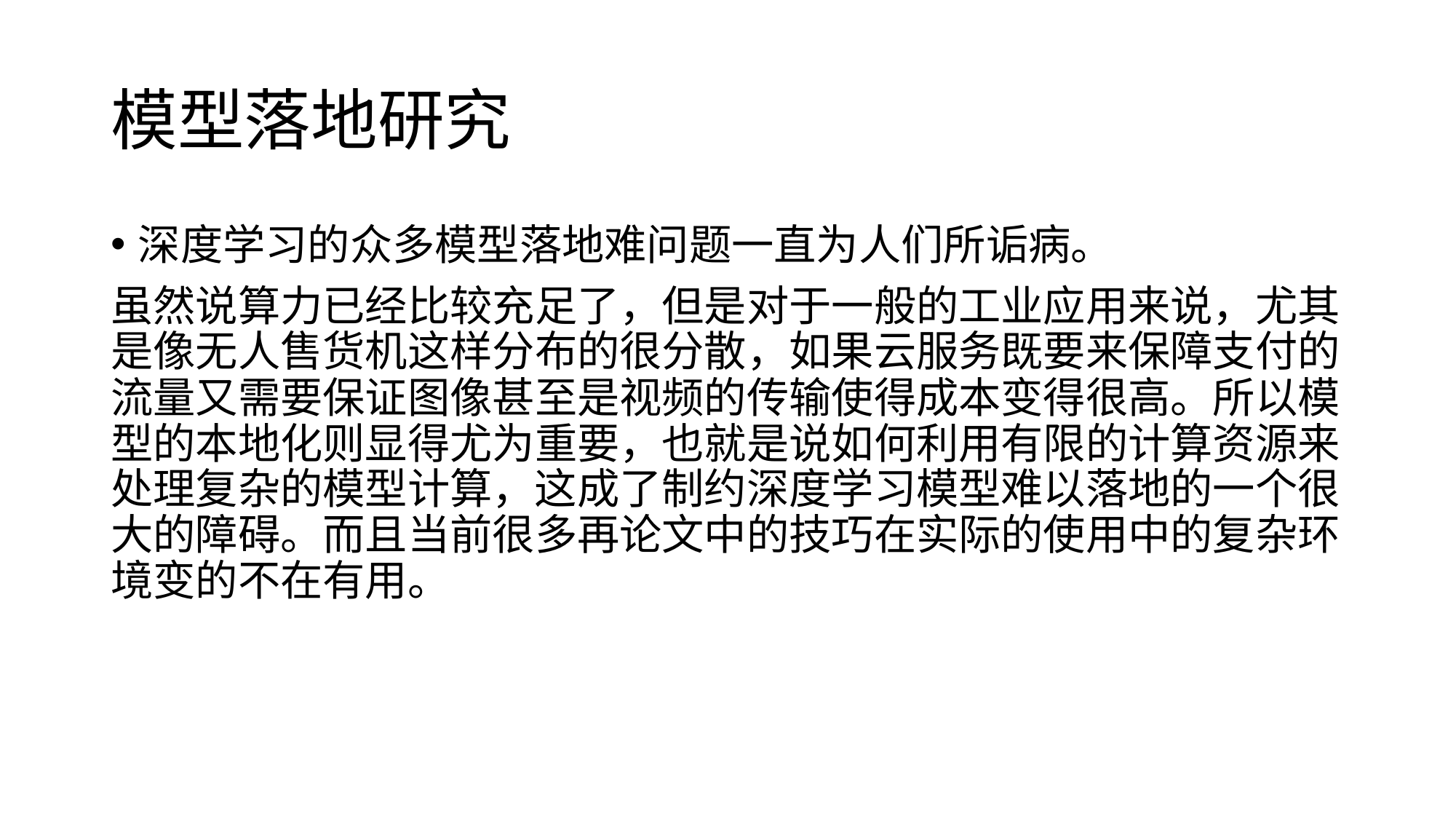

# 模型落地研究
深度学习的众多模型落地难问题一直为人们所诟病。
虽然说算力已经比较充足了，但是对于一般的工业应用来说，尤其是像无人售货机这样分布的很分散，如果云服务既要来保障支付的流量又需要保证图像甚至是视频的传输使得成本变得很高。所以模型的本地化则显得尤为重要，也就是说如何利用有限的计算资源来处理复杂的模型计算，这成了制约深度学习模型难以落地的一个很大的障碍。而且当前很多再论文中的技巧在实际的使用中的复杂环境变的不在有用。